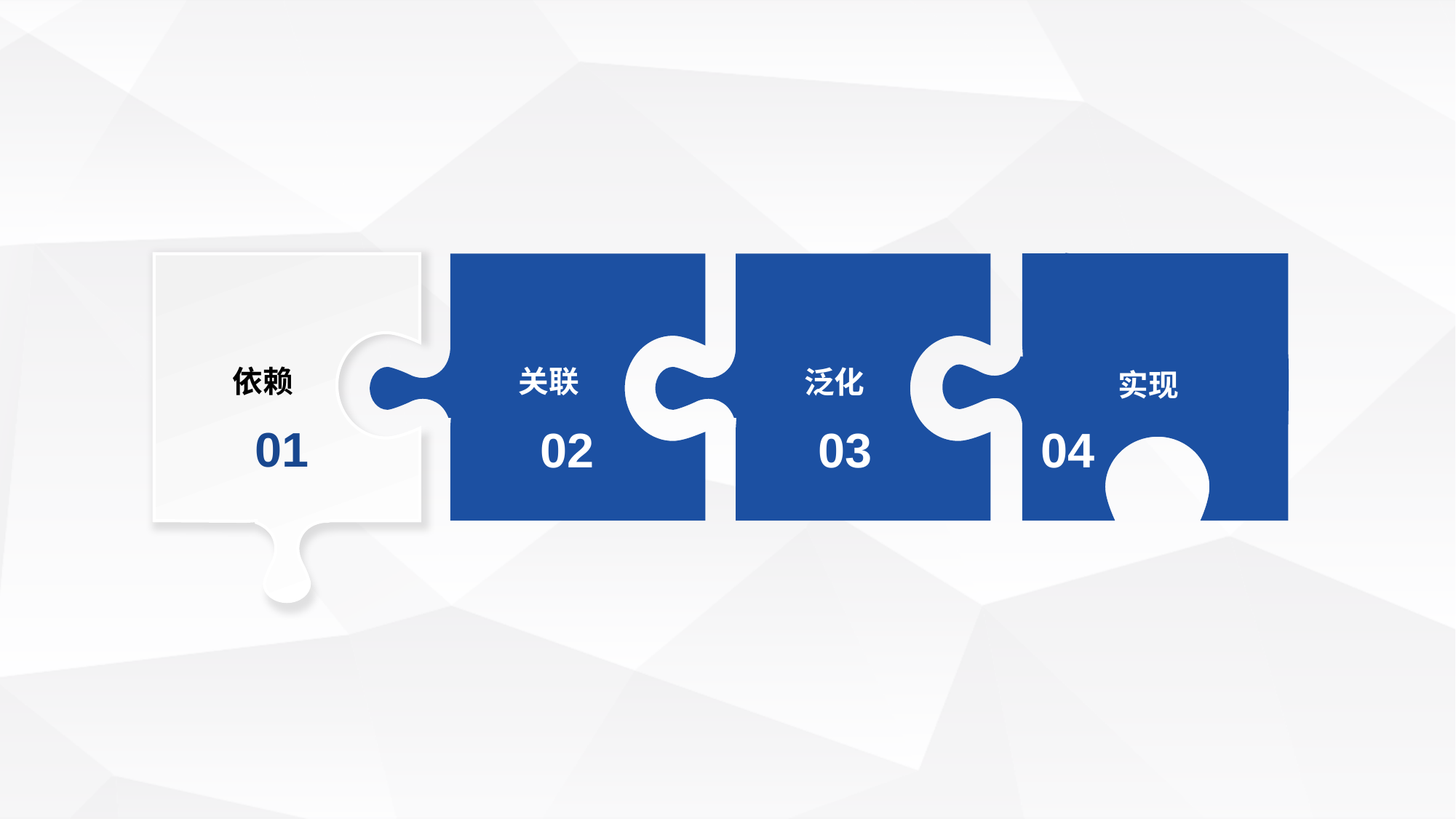

01
02
03
04
关联
依赖
泛化
实现